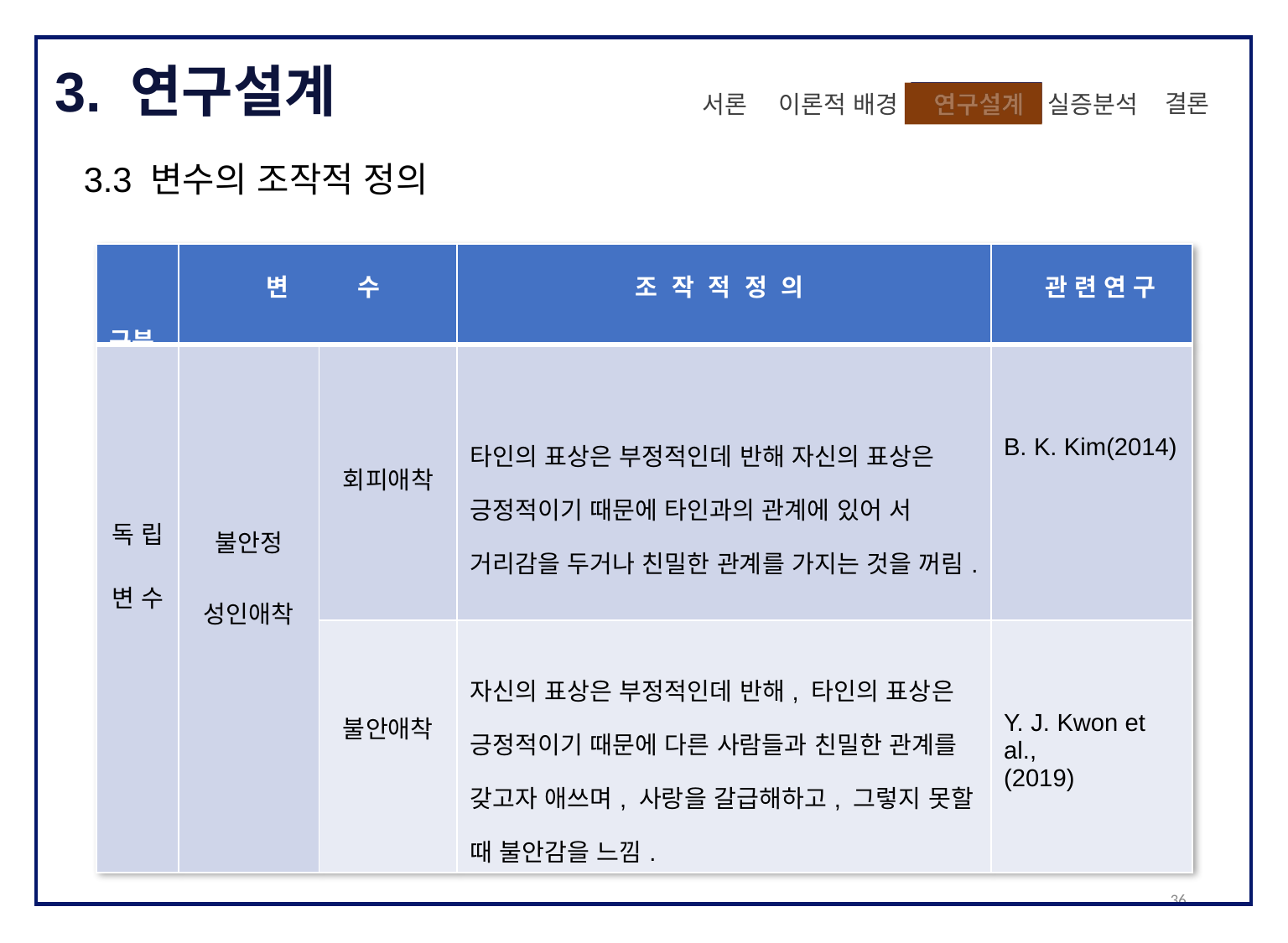

3. 연구설계

 결론
실증분석
이론적 배경
 연구설계
 연구설계
서론
3.3 변수의 조작적 정의

| 구분 | 변 수 |  | 조 작 적 정 의 | 관 련 연 구 |
| --- | --- | --- | --- | --- |
| 독 립 변 수 | 불안정 성인애착 | 회피애착 | 타인의 표상은 부정적인데 반해 자신의 표상은 긍정적이기 때문에 타인과의 관계에 있어 서 거리감을 두거나 친밀한 관계를 가지는 것을 꺼림. | B. K. Kim(2014) |
|  |  | 불안애착 | 자신의 표상은 부정적인데 반해, 타인의 표상은 긍정적이기 때문에 다른 사람들과 친밀한 관계를 갖고자 애쓰며, 사랑을 갈급해하고, 그렇지 못할 때 불안감을 느낌. | Y. J. Kwon et al., (2019) |

36